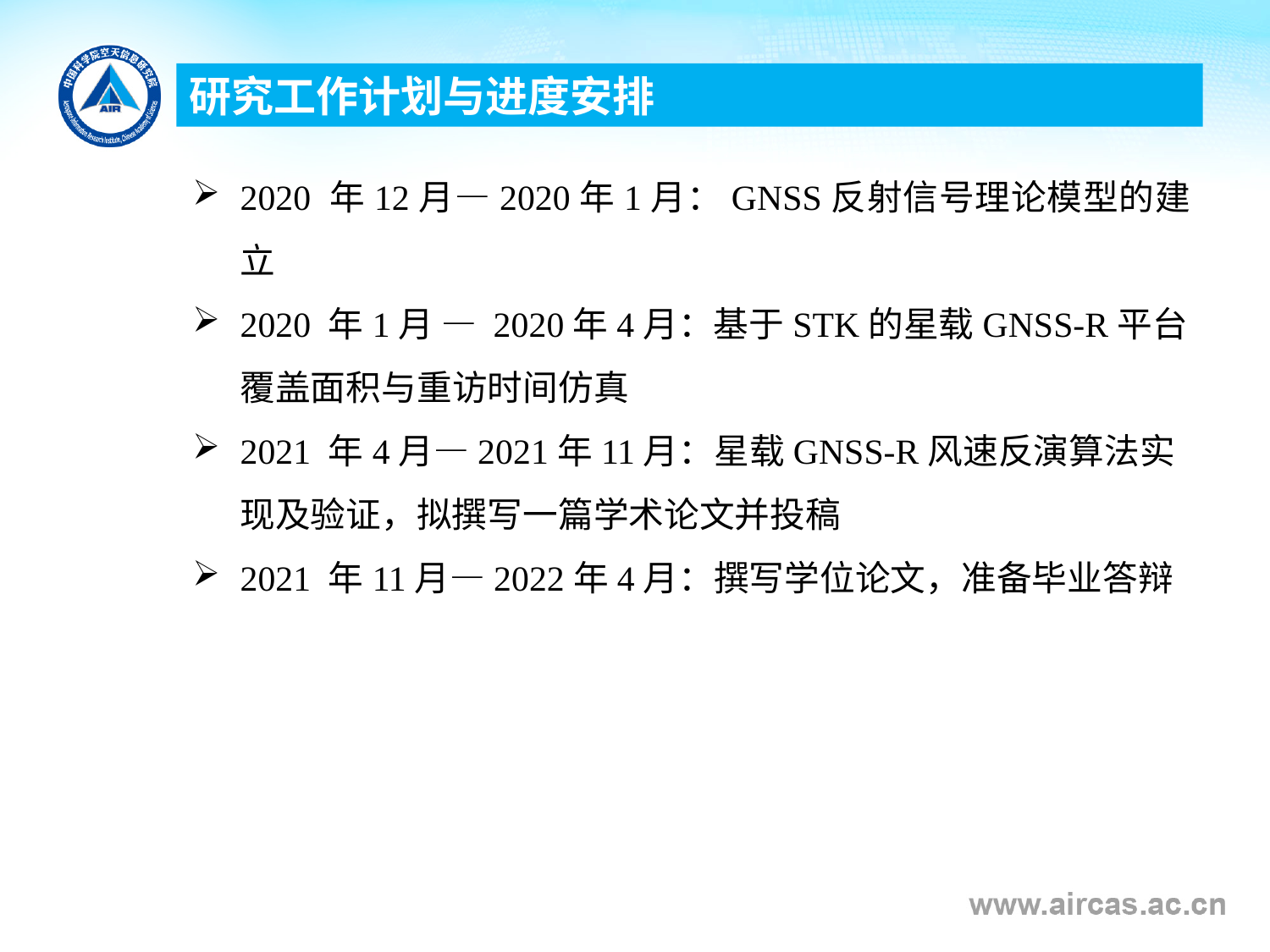

研究工作计划与进度安排
2020 年12月—2020年1月：GNSS反射信号理论模型的建立
2020 年1月 — 2020年4月：基于STK的星载GNSS-R平台覆盖面积与重访时间仿真
2021 年4月—2021年11月：星载GNSS-R风速反演算法实现及验证，拟撰写一篇学术论文并投稿
2021 年11月—2022年4月：撰写学位论文，准备毕业答辩
29